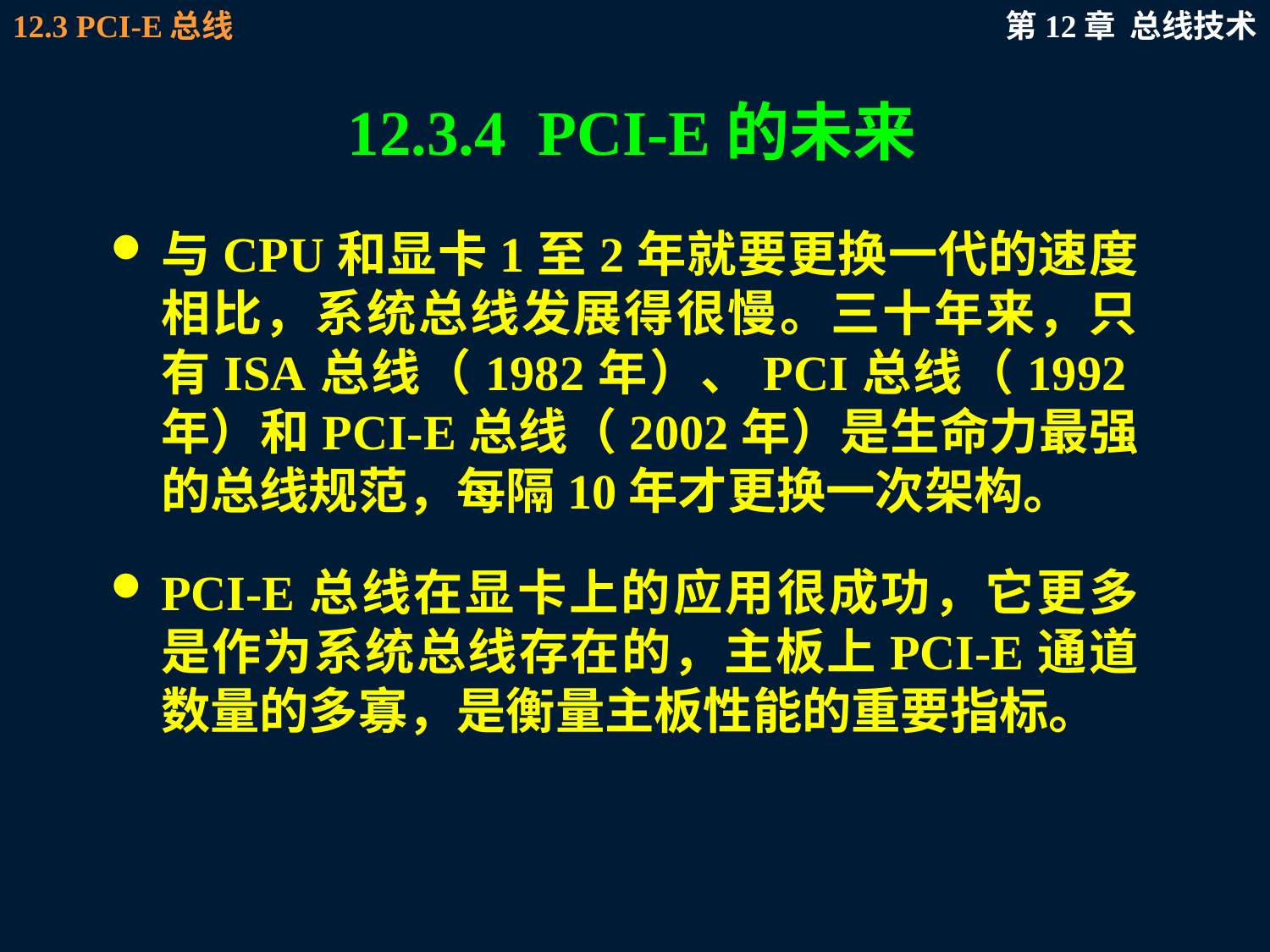

# 12.3.4  PCI-E的未来
与CPU和显卡1至2年就要更换一代的速度相比，系统总线发展得很慢。三十年来，只有ISA总线（1982年）、PCI总线（1992年）和PCI-E总线（2002年）是生命力最强的总线规范，每隔10年才更换一次架构。
PCI-E总线在显卡上的应用很成功，它更多是作为系统总线存在的，主板上PCI-E通道数量的多寡，是衡量主板性能的重要指标。